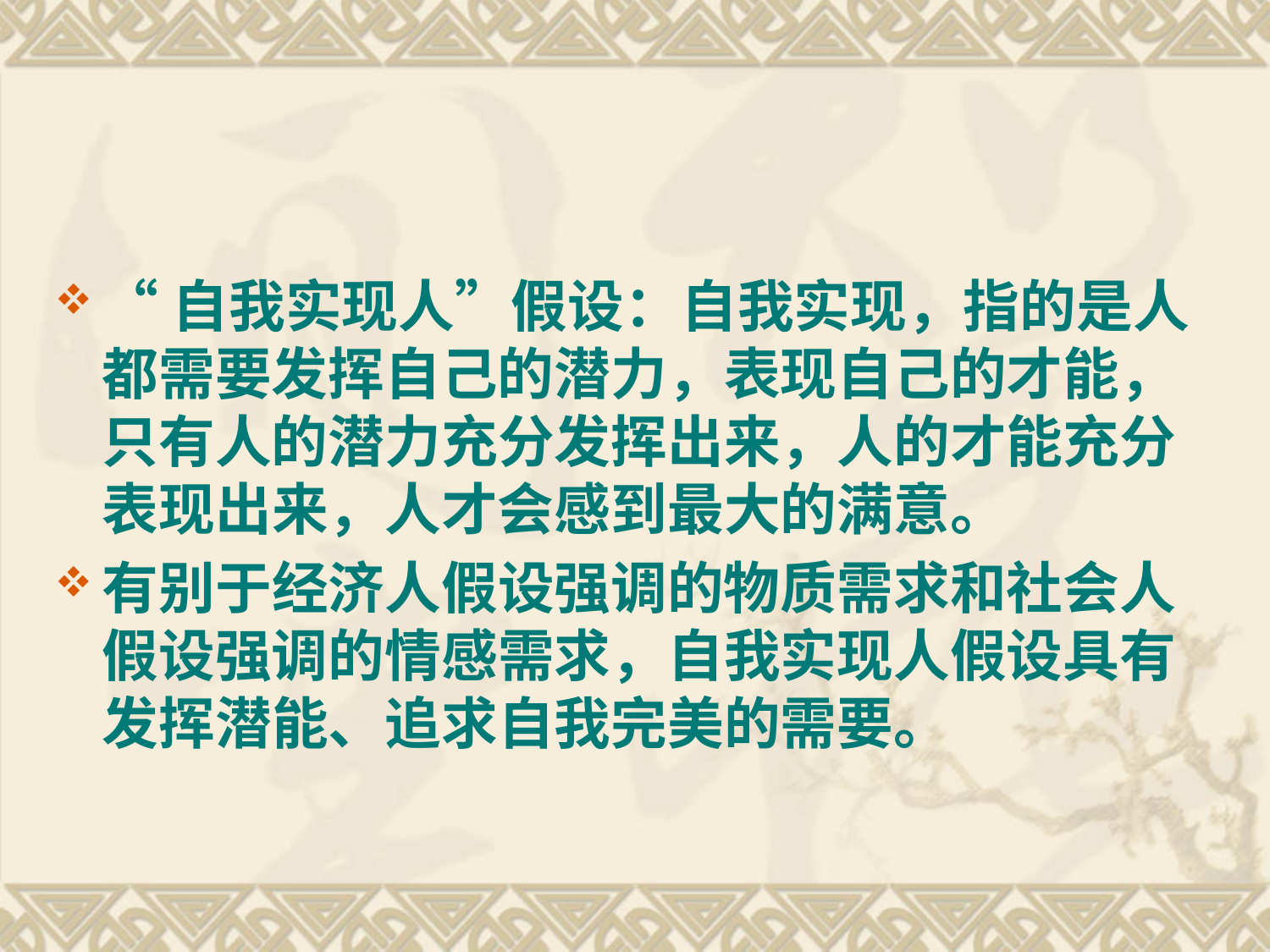

#
“自我实现人”假设：自我实现，指的是人都需要发挥自己的潜力，表现自己的才能，只有人的潜力充分发挥出来，人的才能充分表现出来，人才会感到最大的满意。
有别于经济人假设强调的物质需求和社会人假设强调的情感需求，自我实现人假设具有发挥潜能、追求自我完美的需要。